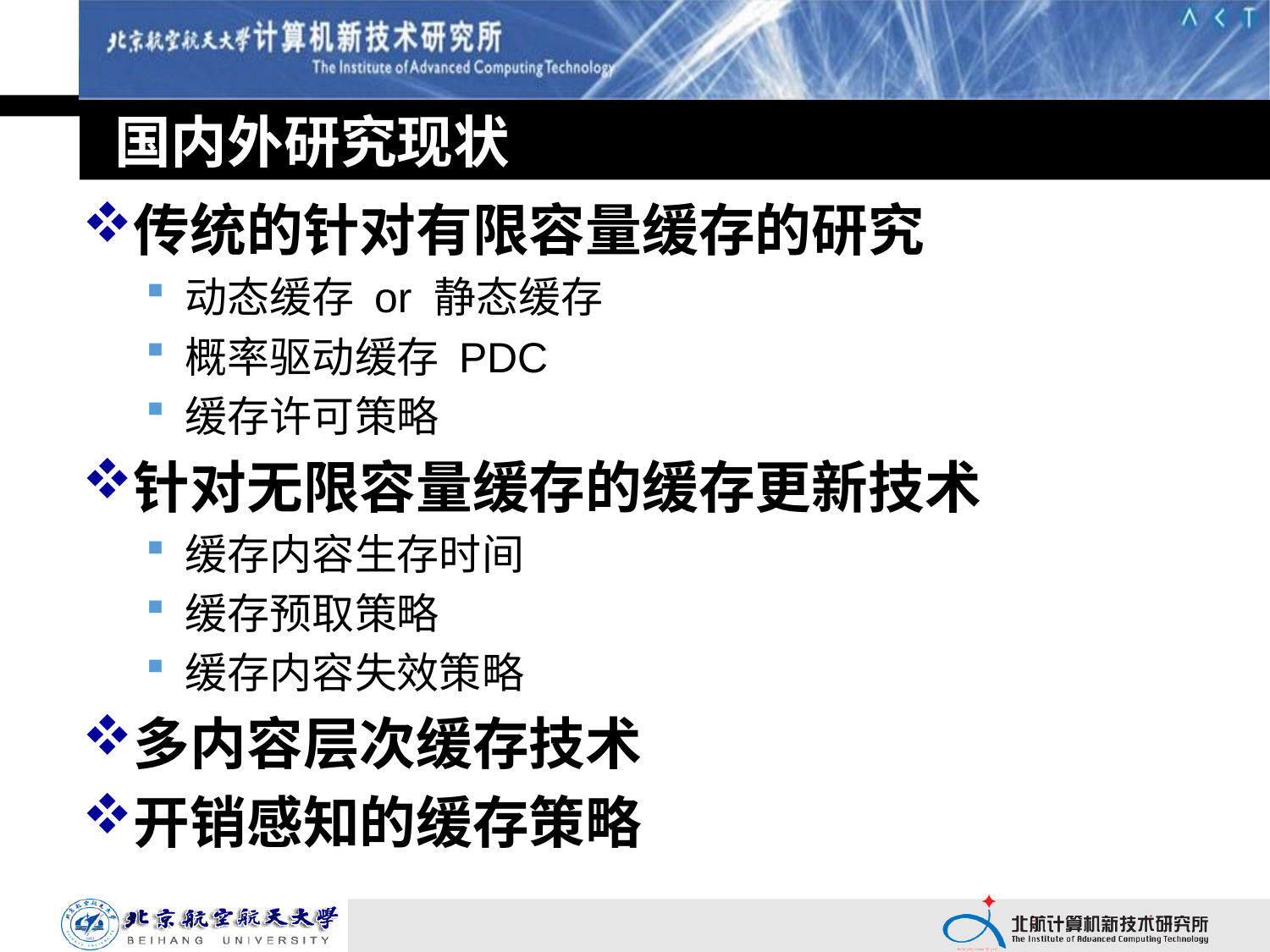

# 国内外研究现状
传统的针对有限容量缓存的研究
动态缓存 or 静态缓存
概率驱动缓存 PDC
缓存许可策略
针对无限容量缓存的缓存更新技术
缓存内容生存时间
缓存预取策略
缓存内容失效策略
多内容层次缓存技术
开销感知的缓存策略